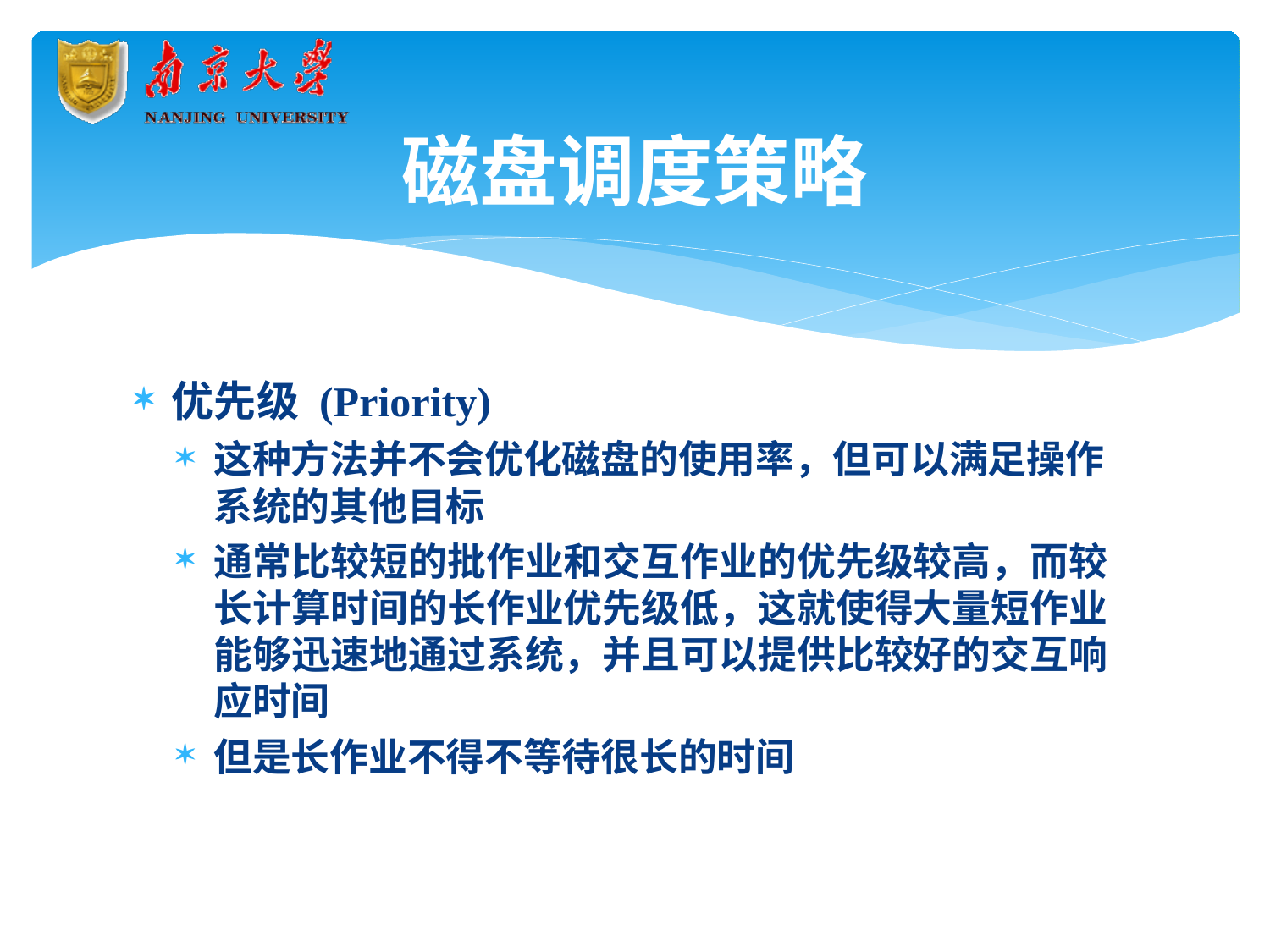

# 磁盘调度策略
优先级(Priority)
这种方法并不会优化磁盘的使用率，但可以满足操作
系统的其他目标
通常比较短的批作业和交互作业的优先级较高，而较 长计算时间的长作业优先级低，这就使得大量短作业 能够迅速地通过系统，并且可以提供比较好的交互响 应时间
但是长作业不得不等待很长的时间